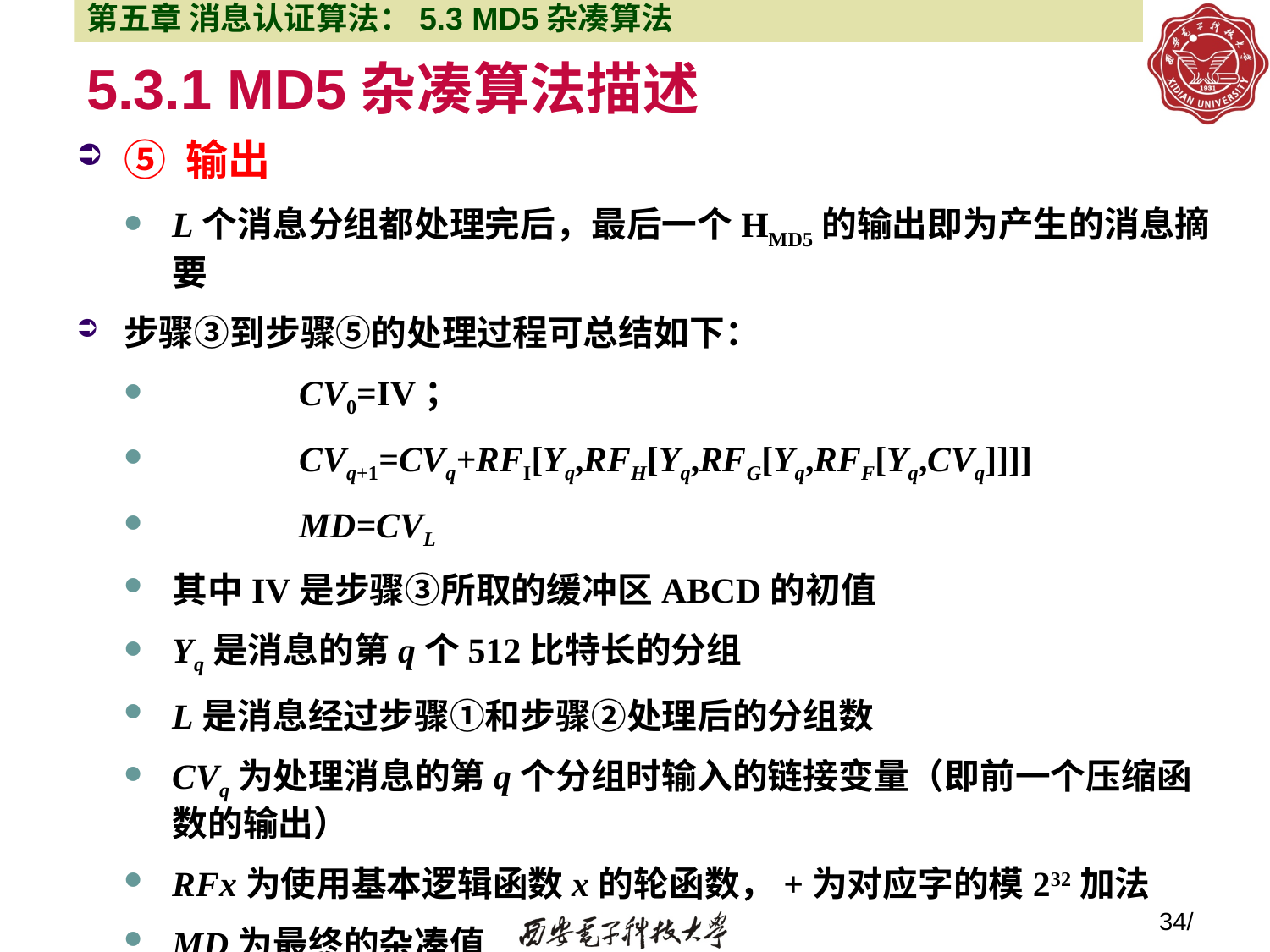

第五章 消息认证算法：5.3 MD5杂凑算法
# 5.3.1 MD5杂凑算法描述
⑤ 输出
L个消息分组都处理完后，最后一个HMD5的输出即为产生的消息摘要
步骤③到步骤⑤的处理过程可总结如下：
	CV0=IV；
	CVq+1=CVq+RFI[Yq,RFH[Yq,RFG[Yq,RFF[Yq,CVq]]]]
	MD=CVL
其中IV是步骤③所取的缓冲区ABCD的初值
Yq是消息的第q个512比特长的分组
L是消息经过步骤①和步骤②处理后的分组数
CVq为处理消息的第q个分组时输入的链接变量（即前一个压缩函数的输出）
RFx为使用基本逻辑函数x的轮函数，+为对应字的模232加法
MD为最终的杂凑值
34/